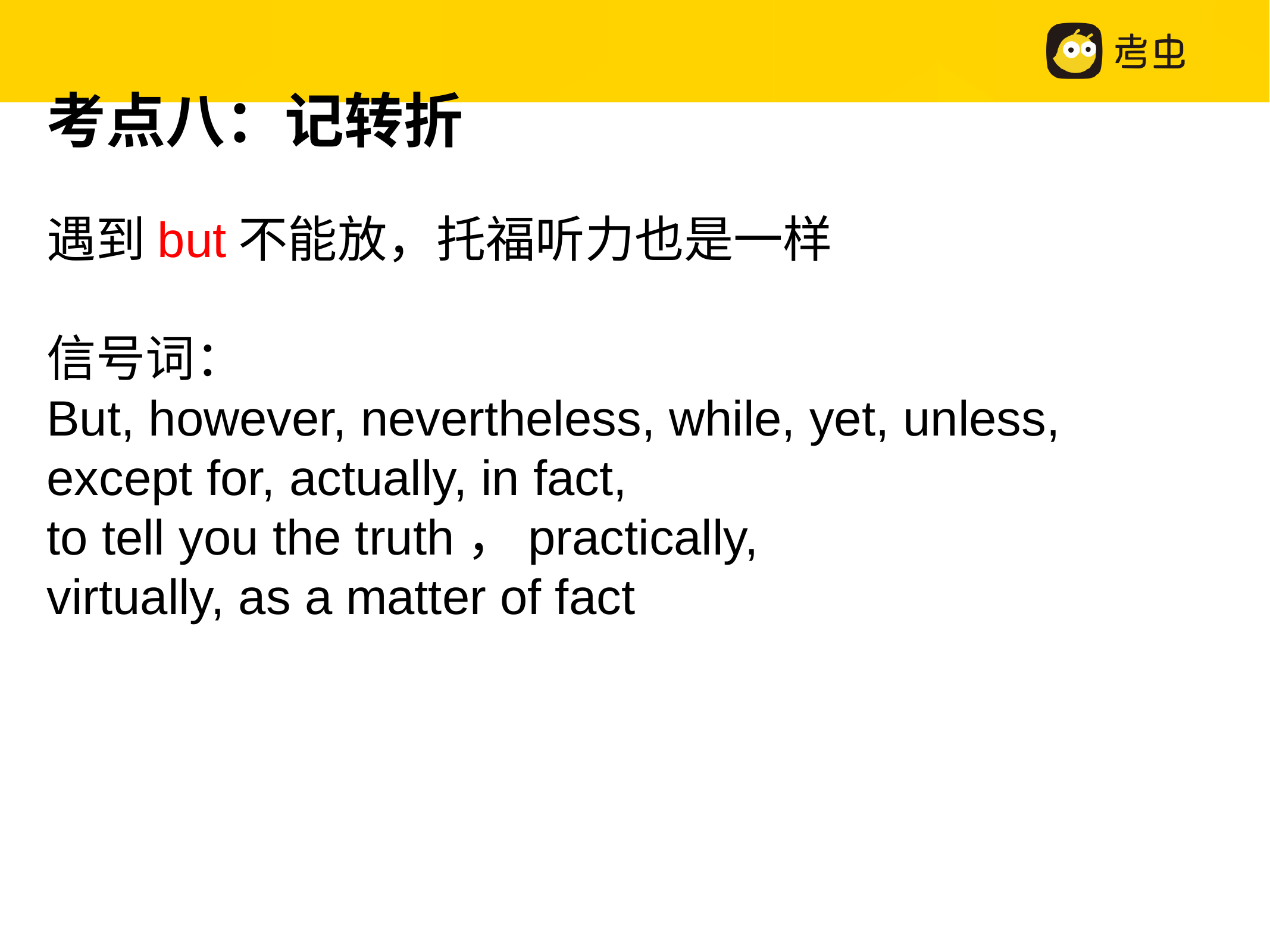

考点八：记转折

遇到but不能放，托福听力也是一样

信号词：
But, however, nevertheless, while, yet, unless, except for, actually, in fact, to tell you the truth，practically, virtually, as a matter of fact